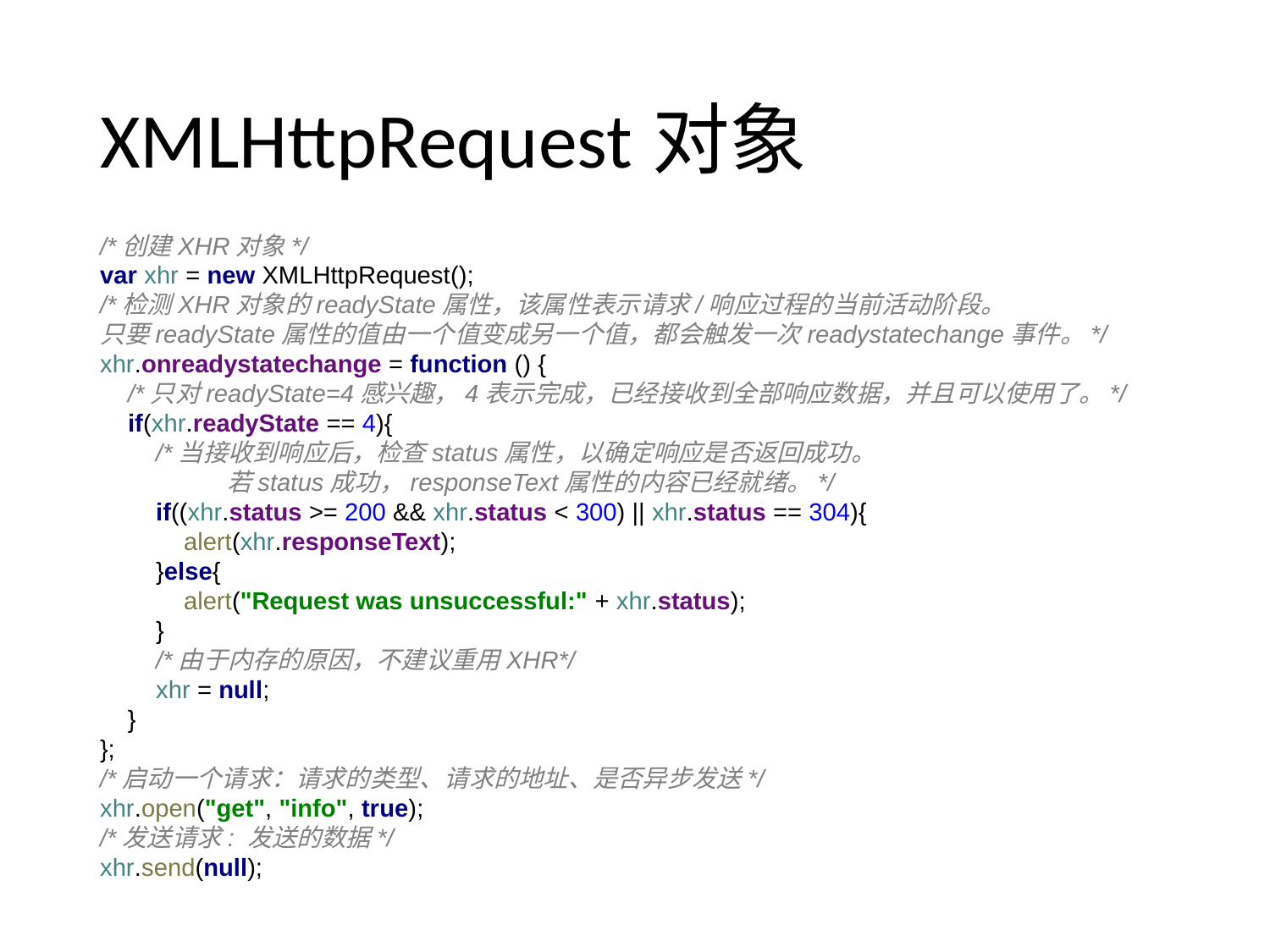

# XMLHttpRequest对象
/*创建XHR对象*/
var xhr = new XMLHttpRequest();
/*检测XHR对象的readyState属性，该属性表示请求/响应过程的当前活动阶段。
只要readyState属性的值由一个值变成另一个值，都会触发一次readystatechange事件。*/
xhr.onreadystatechange = function () {
    /*只对readyState=4感兴趣，4表示完成，已经接收到全部响应数据，并且可以使用了。*/
    if(xhr.readyState == 4){
        /*当接收到响应后，检查status属性，以确定响应是否返回成功。
	若status成功，responseText属性的内容已经就绪。*/
        if((xhr.status >= 200 && xhr.status < 300) || xhr.status == 304){
            alert(xhr.responseText);
        }else{
            alert("Request was unsuccessful:" + xhr.status);
        }
        /*由于内存的原因，不建议重用XHR*/
        xhr = null;
    }
};
/*启动一个请求：请求的类型、请求的地址、是否异步发送*/
xhr.open("get", "info", true);
/*发送请求: 发送的数据*/
xhr.send(null);